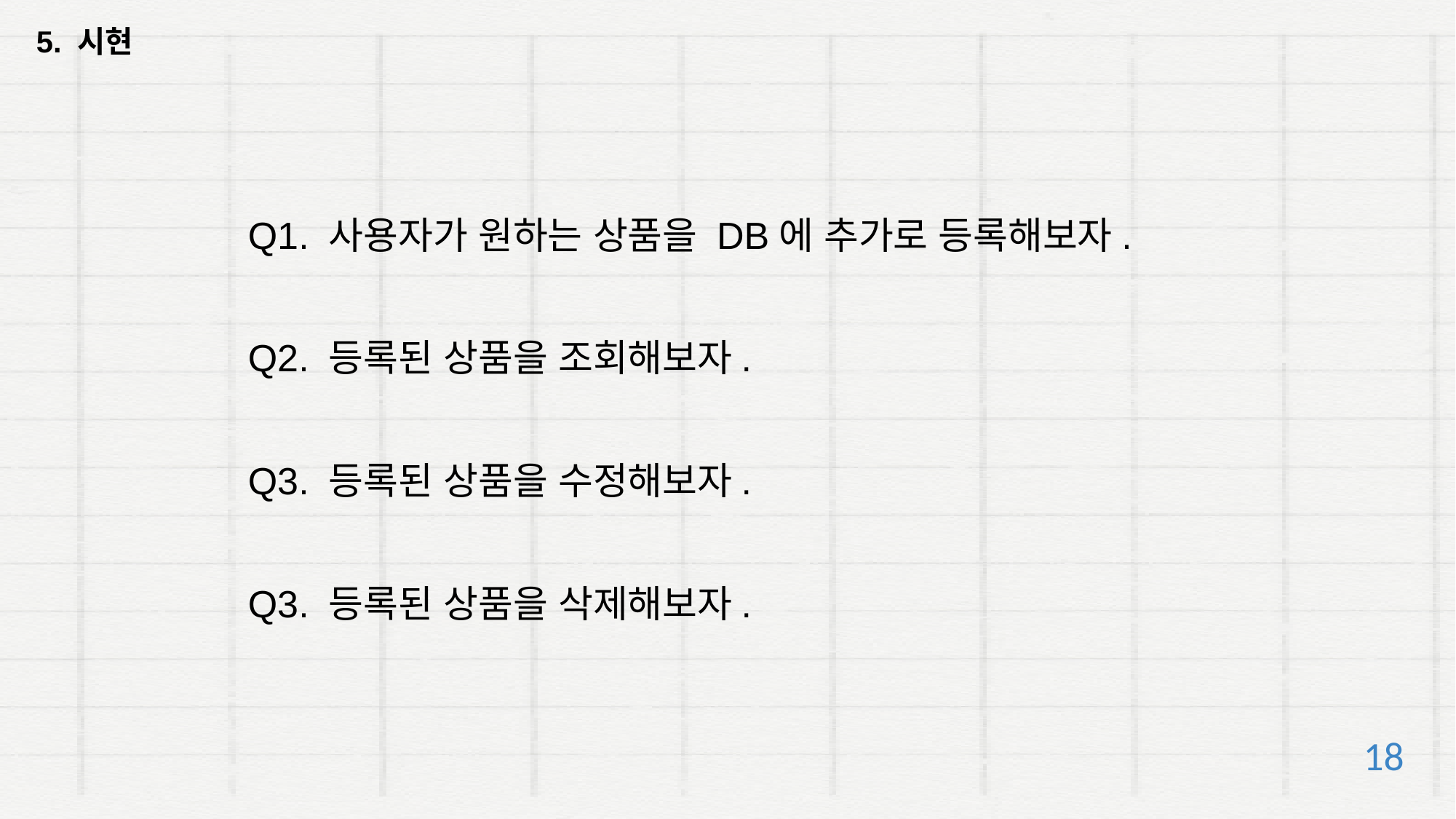

5. 시현
Q1. 사용자가 원하는 상품을 DB에 추가로 등록해보자.

Q2. 등록된 상품을 조회해보자.

Q3. 등록된 상품을 수정해보자.

Q3. 등록된 상품을 삭제해보자.
18